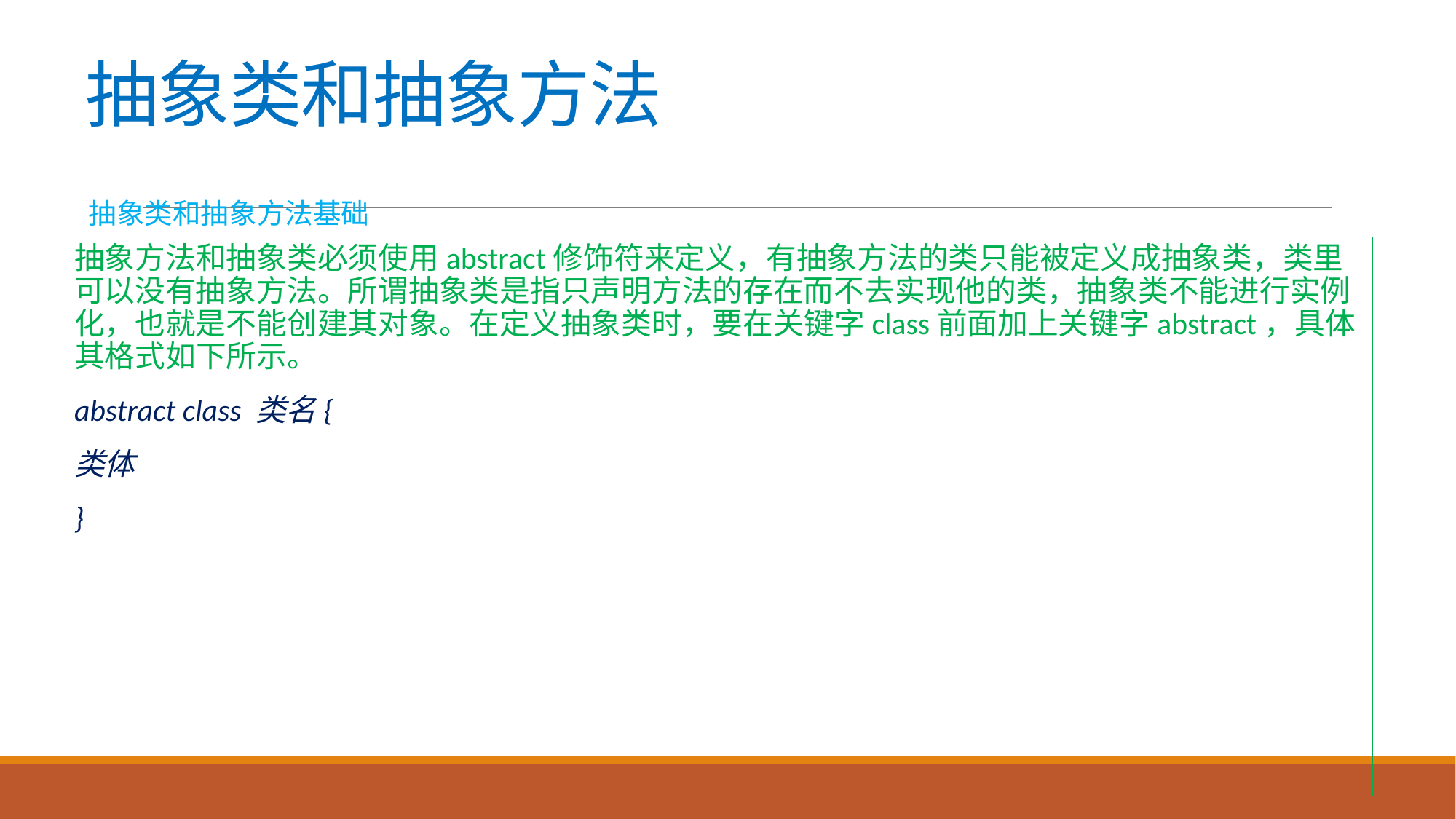

# 抽象类和抽象方法

抽象类和抽象方法基础
抽象方法和抽象类必须使用abstract修饰符来定义，有抽象方法的类只能被定义成抽象类，类里可以没有抽象方法。所谓抽象类是指只声明方法的存在而不去实现他的类，抽象类不能进行实例化，也就是不能创建其对象。在定义抽象类时，要在关键字class前面加上关键字abstract，具体其格式如下所示。
abstract class 类名{
类体
}